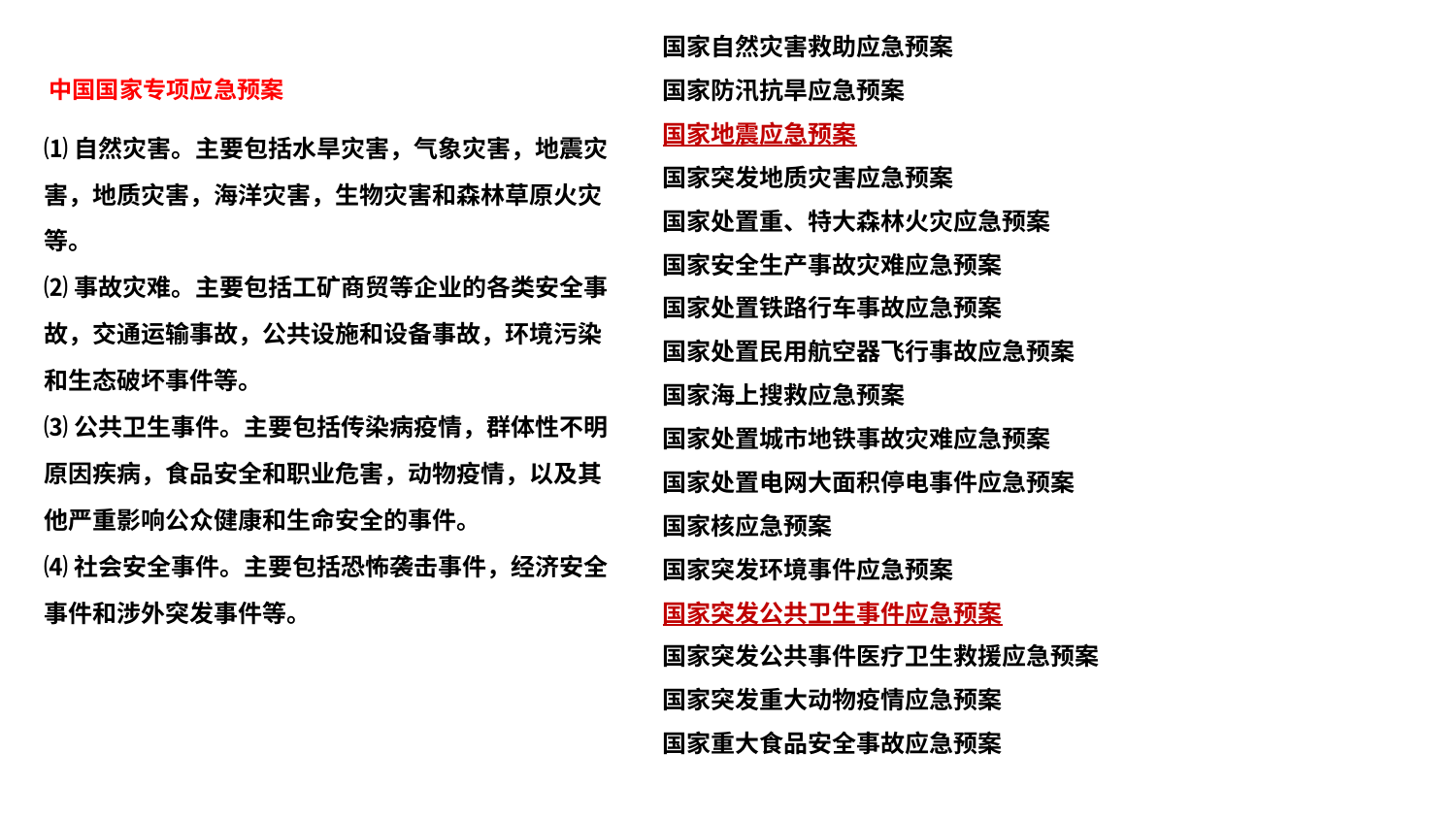

国家自然灾害救助应急预案
国家防汛抗旱应急预案
国家地震应急预案
国家突发地质灾害应急预案
国家处置重、特大森林火灾应急预案
国家安全生产事故灾难应急预案
国家处置铁路行车事故应急预案
国家处置民用航空器飞行事故应急预案
国家海上搜救应急预案
国家处置城市地铁事故灾难应急预案
国家处置电网大面积停电事件应急预案
国家核应急预案
国家突发环境事件应急预案
国家突发公共卫生事件应急预案
国家突发公共事件医疗卫生救援应急预案
国家突发重大动物疫情应急预案
国家重大食品安全事故应急预案
中国国家专项应急预案
⑴自然灾害。主要包括水旱灾害，气象灾害，地震灾害，地质灾害，海洋灾害，生物灾害和森林草原火灾等。
⑵事故灾难。主要包括工矿商贸等企业的各类安全事故，交通运输事故，公共设施和设备事故，环境污染和生态破坏事件等。
⑶公共卫生事件。主要包括传染病疫情，群体性不明原因疾病，食品安全和职业危害，动物疫情，以及其他严重影响公众健康和生命安全的事件。
⑷社会安全事件。主要包括恐怖袭击事件，经济安全事件和涉外突发事件等。